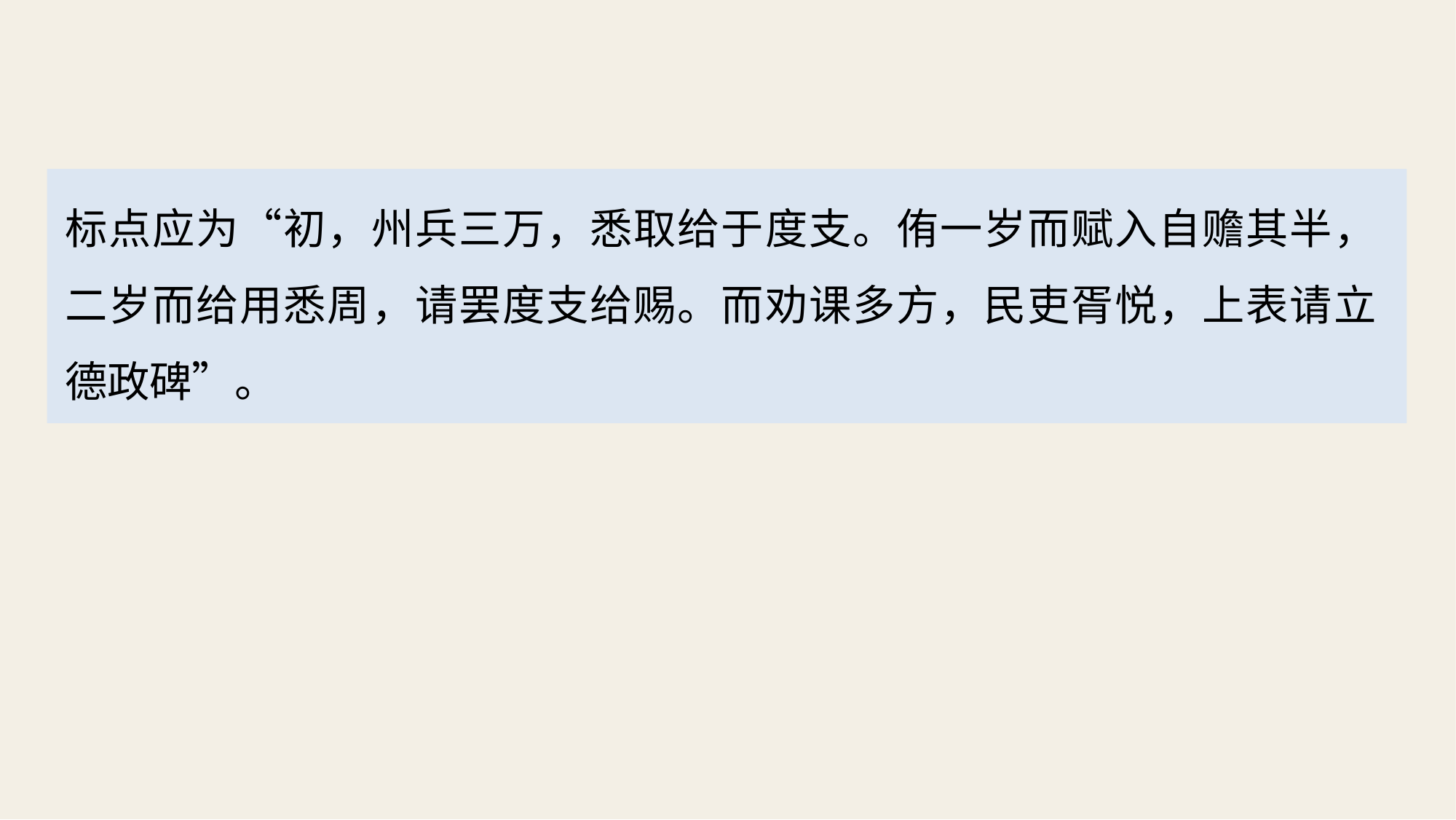

标点应为“初，州兵三万，悉取给于度支。侑一岁而赋入自赡其半，二岁而给用悉周，请罢度支给赐。而劝课多方，民吏胥悦，上表请立德政碑”。